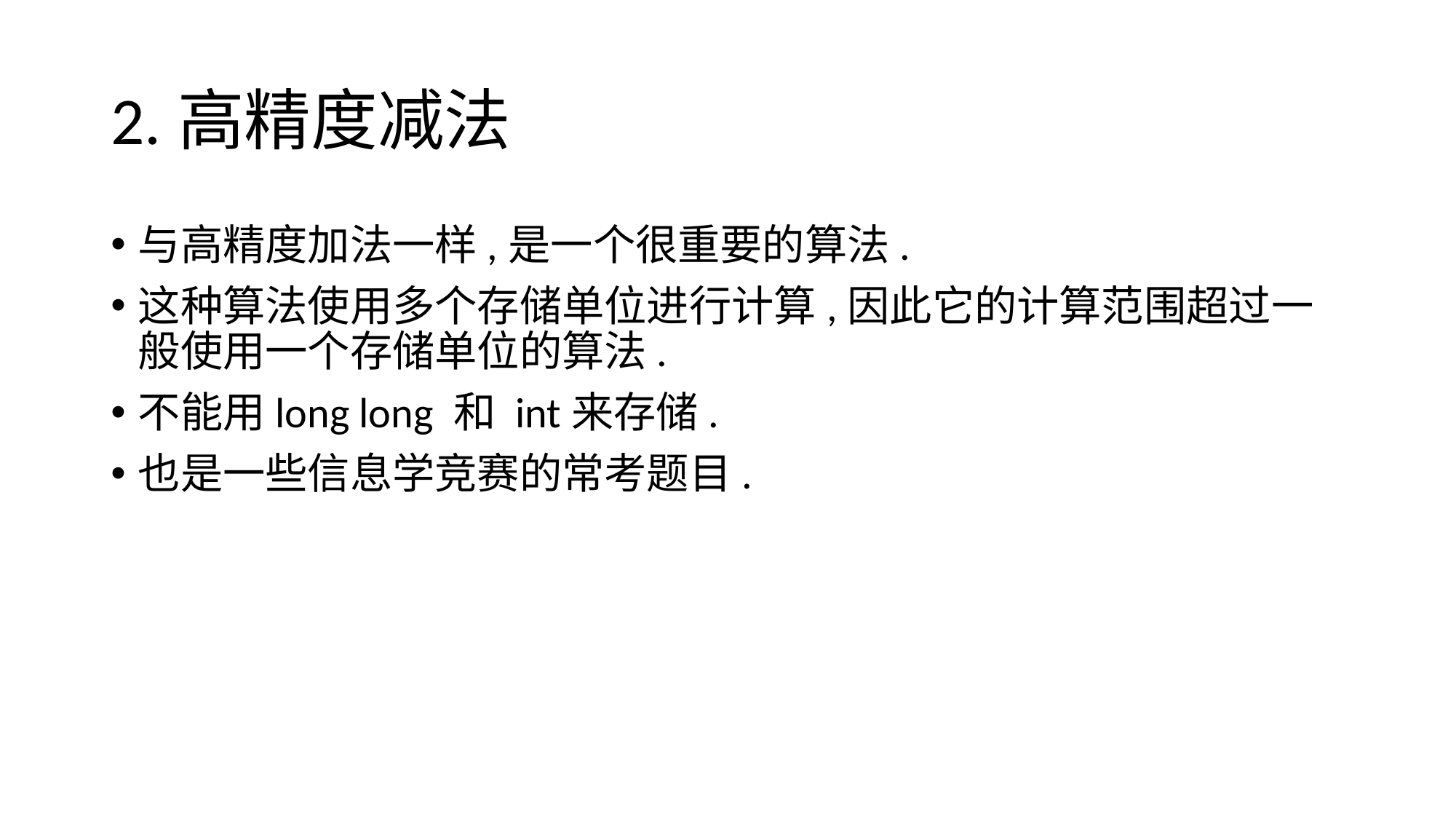

# 2.高精度减法
与高精度加法一样,是一个很重要的算法.
这种算法使用多个存储单位进行计算,因此它的计算范围超过一般使用一个存储单位的算法.
不能用long long 和 int来存储.
也是一些信息学竞赛的常考题目.